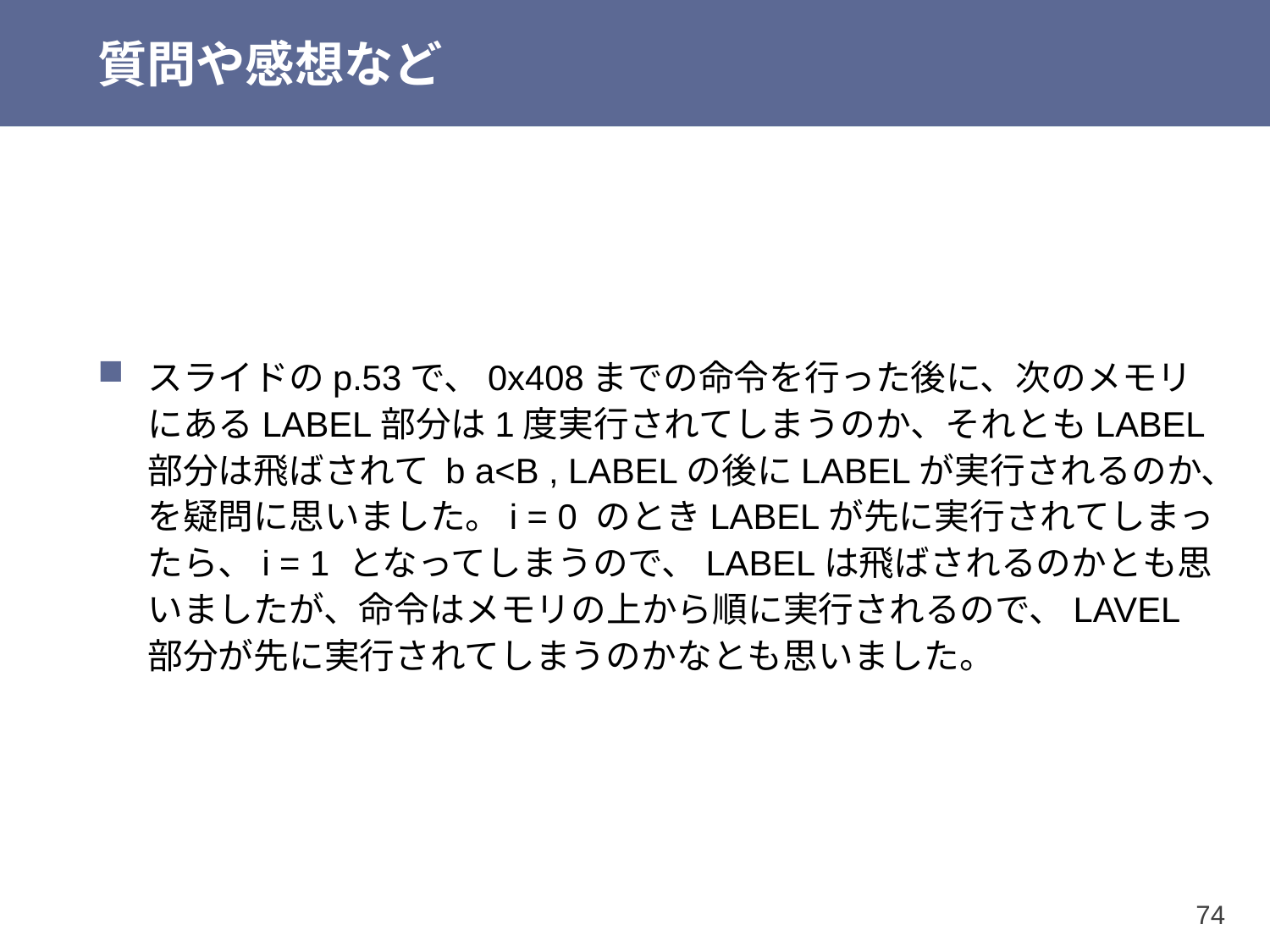

# 質問や感想など
スライドのp.53で、0x408までの命令を行った後に、次のメモリにあるLABEL部分は1度実行されてしまうのか、それともLABEL部分は飛ばされて b a<B , LABELの後にLABELが実行されるのか、を疑問に思いました。i = 0 のときLABELが先に実行されてしまったら、i = 1 となってしまうので、LABELは飛ばされるのかとも思いましたが、命令はメモリの上から順に実行されるので、LAVEL部分が先に実行されてしまうのかなとも思いました。